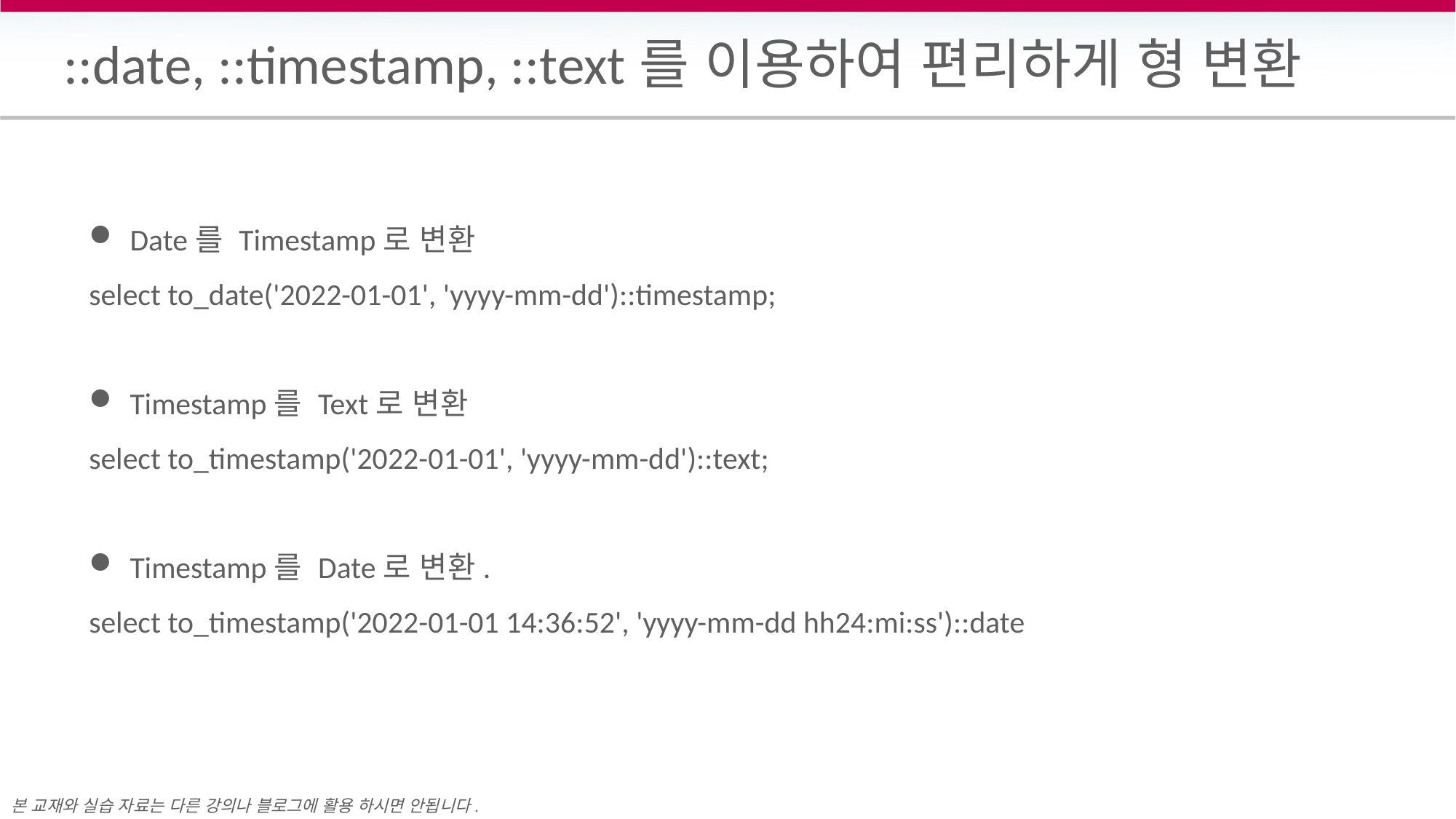

# ::date, ::timestamp, ::text를 이용하여 편리하게 형 변환
Date를 Timestamp로 변환
select to_date('2022-01-01', 'yyyy-mm-dd')::timestamp;

Timestamp를 Text로 변환
select to_timestamp('2022-01-01', 'yyyy-mm-dd')::text;

Timestamp를 Date로 변환.
select to_timestamp('2022-01-01 14:36:52', 'yyyy-mm-dd hh24:mi:ss')::date